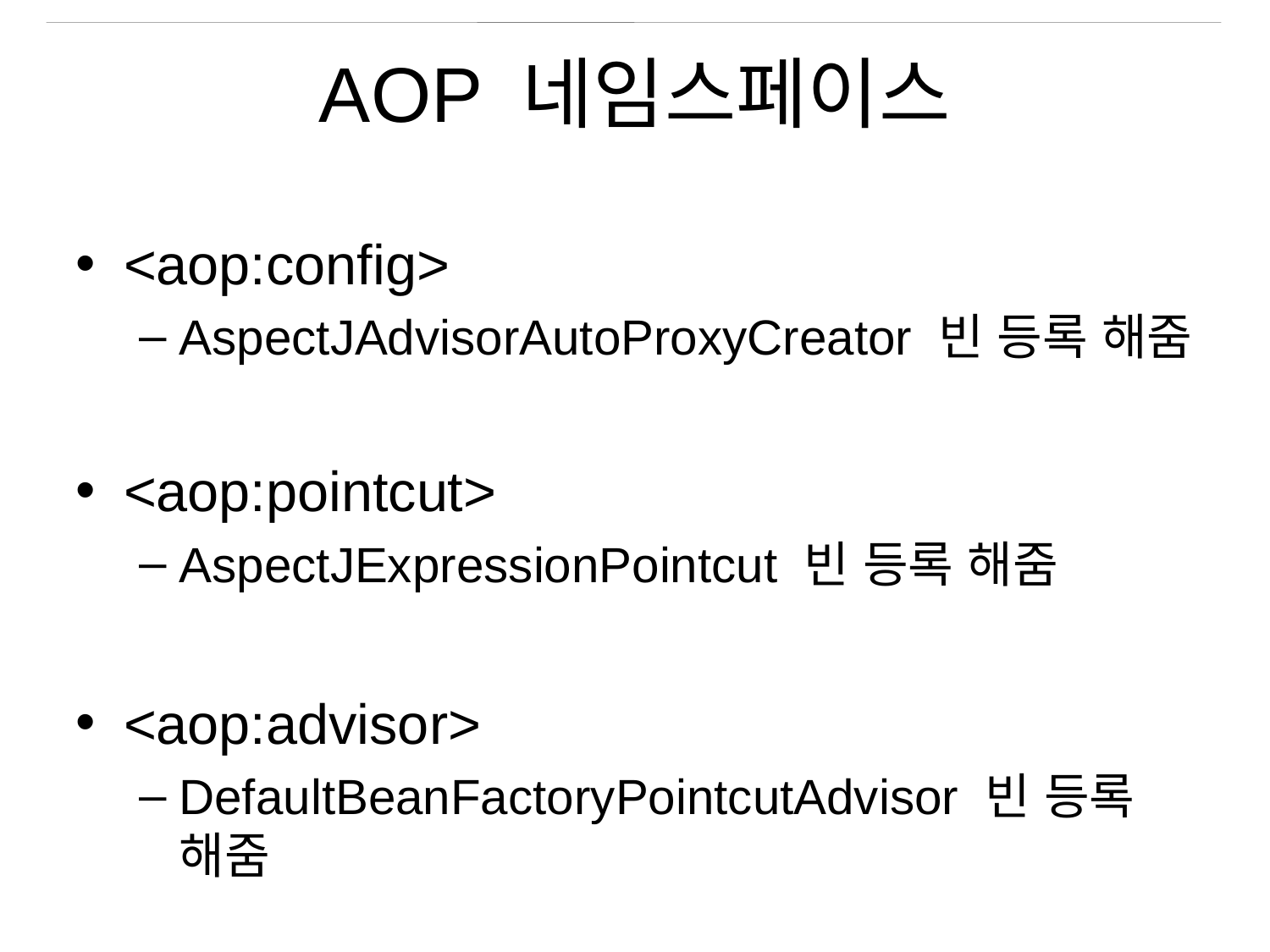

# AOP 네임스페이스
<aop:config>
AspectJAdvisorAutoProxyCreator 빈 등록 해줌

<aop:pointcut>
AspectJExpressionPointcut 빈 등록 해줌

<aop:advisor>
DefaultBeanFactoryPointcutAdvisor 빈 등록 해줌